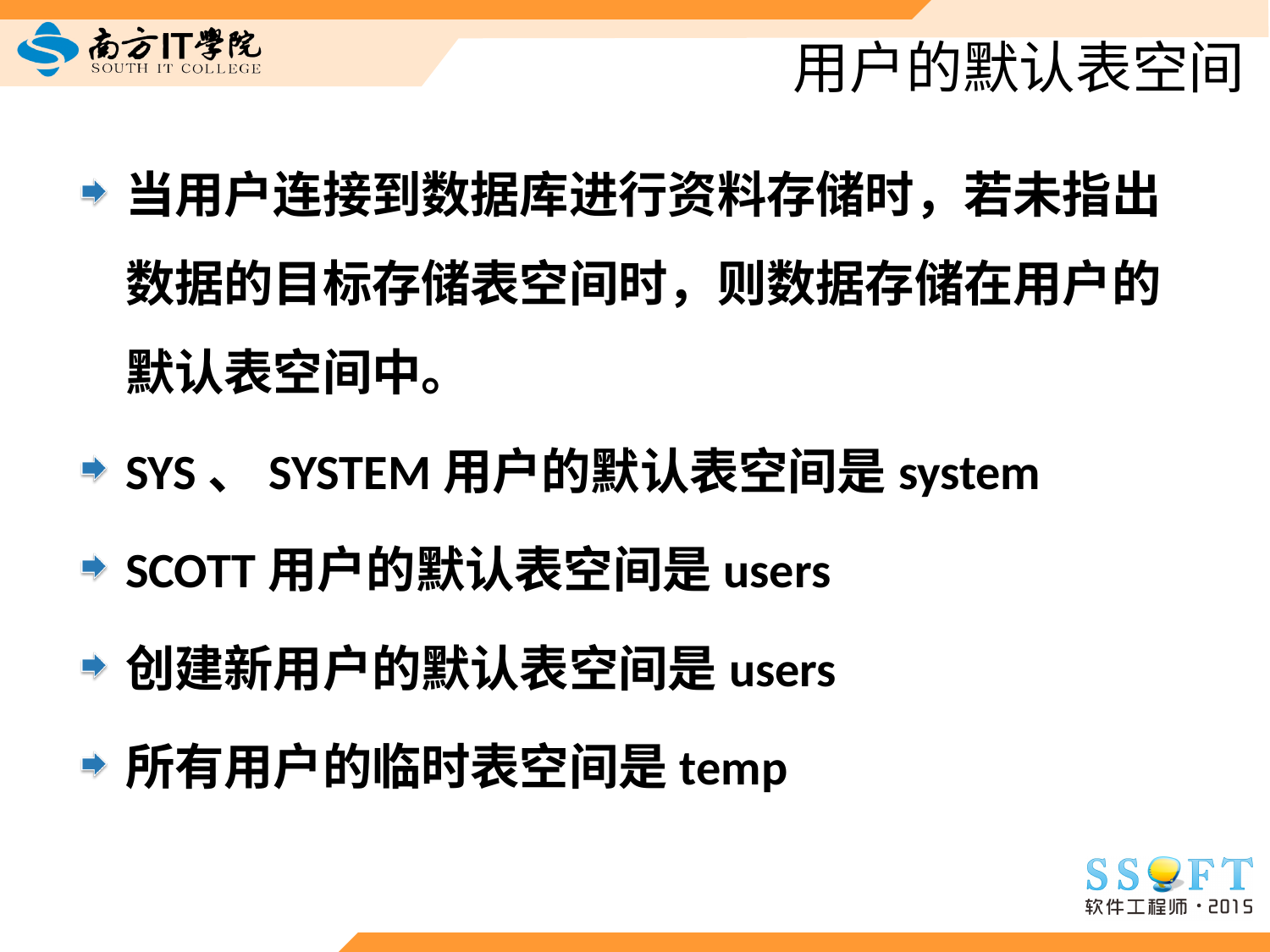

# 用户的默认表空间
当用户连接到数据库进行资料存储时，若未指出数据的目标存储表空间时，则数据存储在用户的默认表空间中。
SYS、SYSTEM用户的默认表空间是system
SCOTT用户的默认表空间是users
创建新用户的默认表空间是users
所有用户的临时表空间是temp